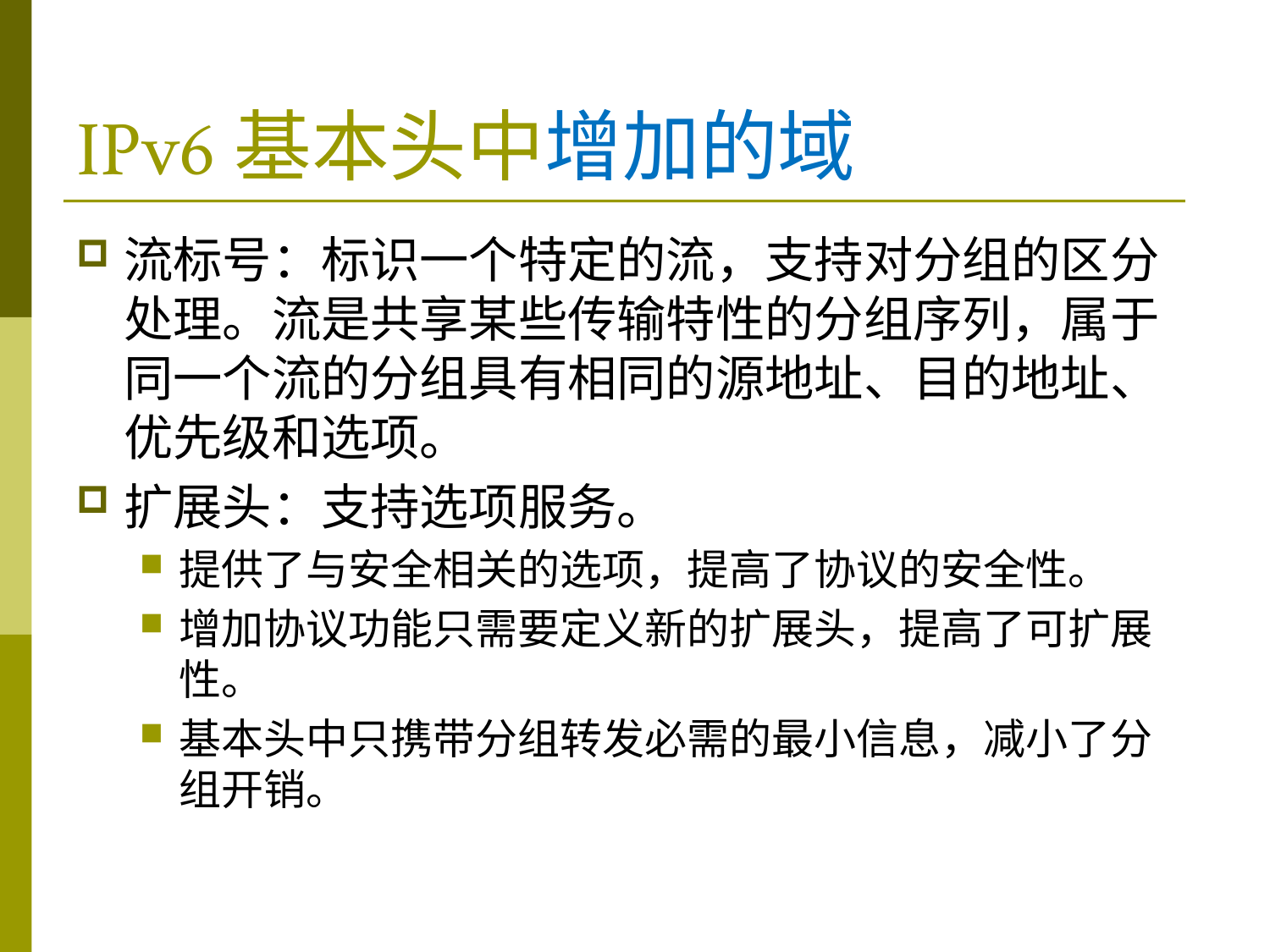

# IPv6基本头中增加的域
流标号：标识一个特定的流，支持对分组的区分处理。流是共享某些传输特性的分组序列，属于同一个流的分组具有相同的源地址、目的地址、优先级和选项。
扩展头：支持选项服务。
提供了与安全相关的选项，提高了协议的安全性。
增加协议功能只需要定义新的扩展头，提高了可扩展性。
基本头中只携带分组转发必需的最小信息，减小了分组开销。